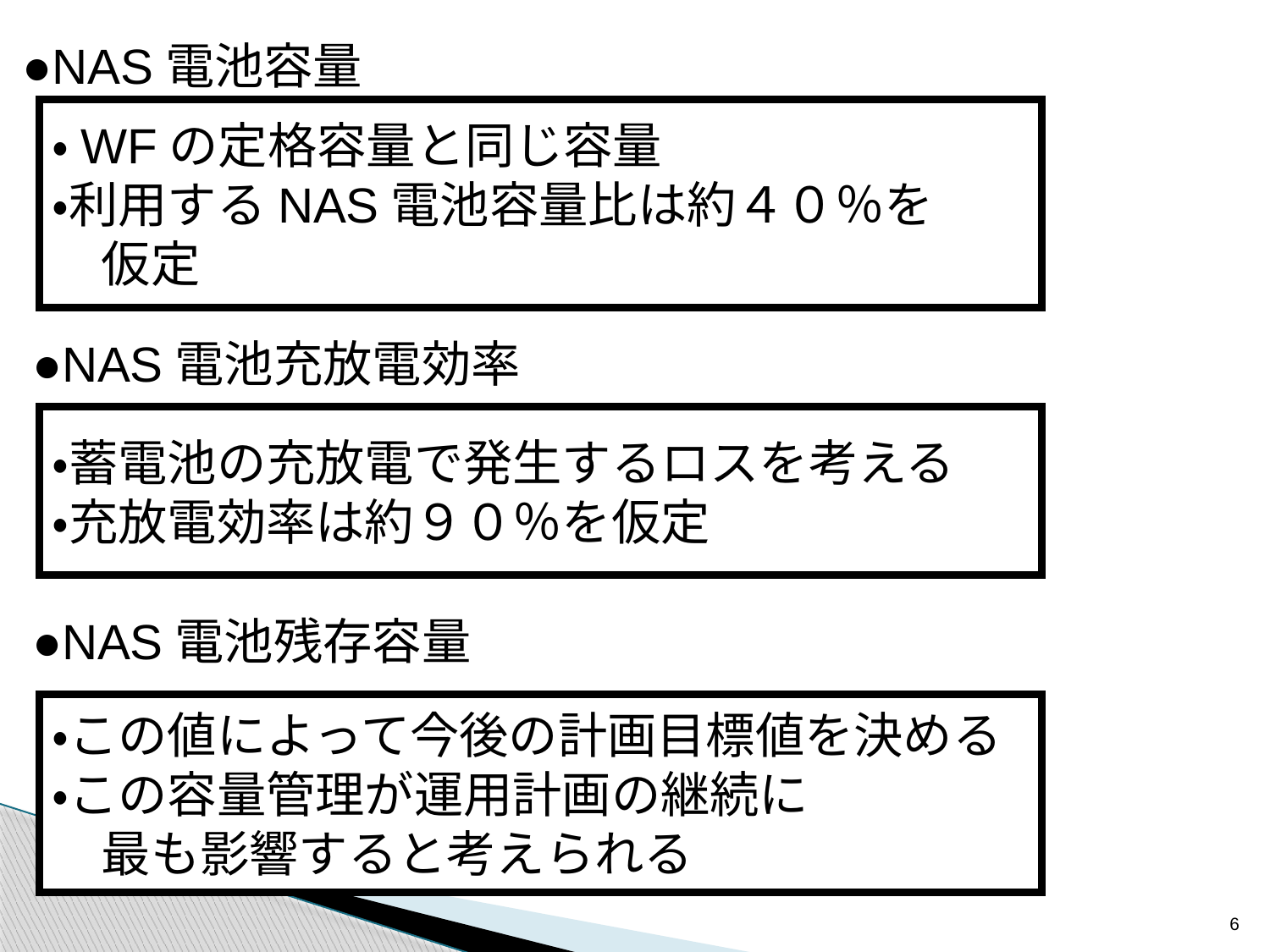

●NAS電池容量
・WFの定格容量と同じ容量
・利用するNAS電池容量比は約４０％を
　仮定
●NAS電池充放電効率
・蓄電池の充放電で発生するロスを考える
・充放電効率は約９０％を仮定
●NAS電池残存容量
・この値によって今後の計画目標値を決める
・この容量管理が運用計画の継続に
　最も影響すると考えられる
6